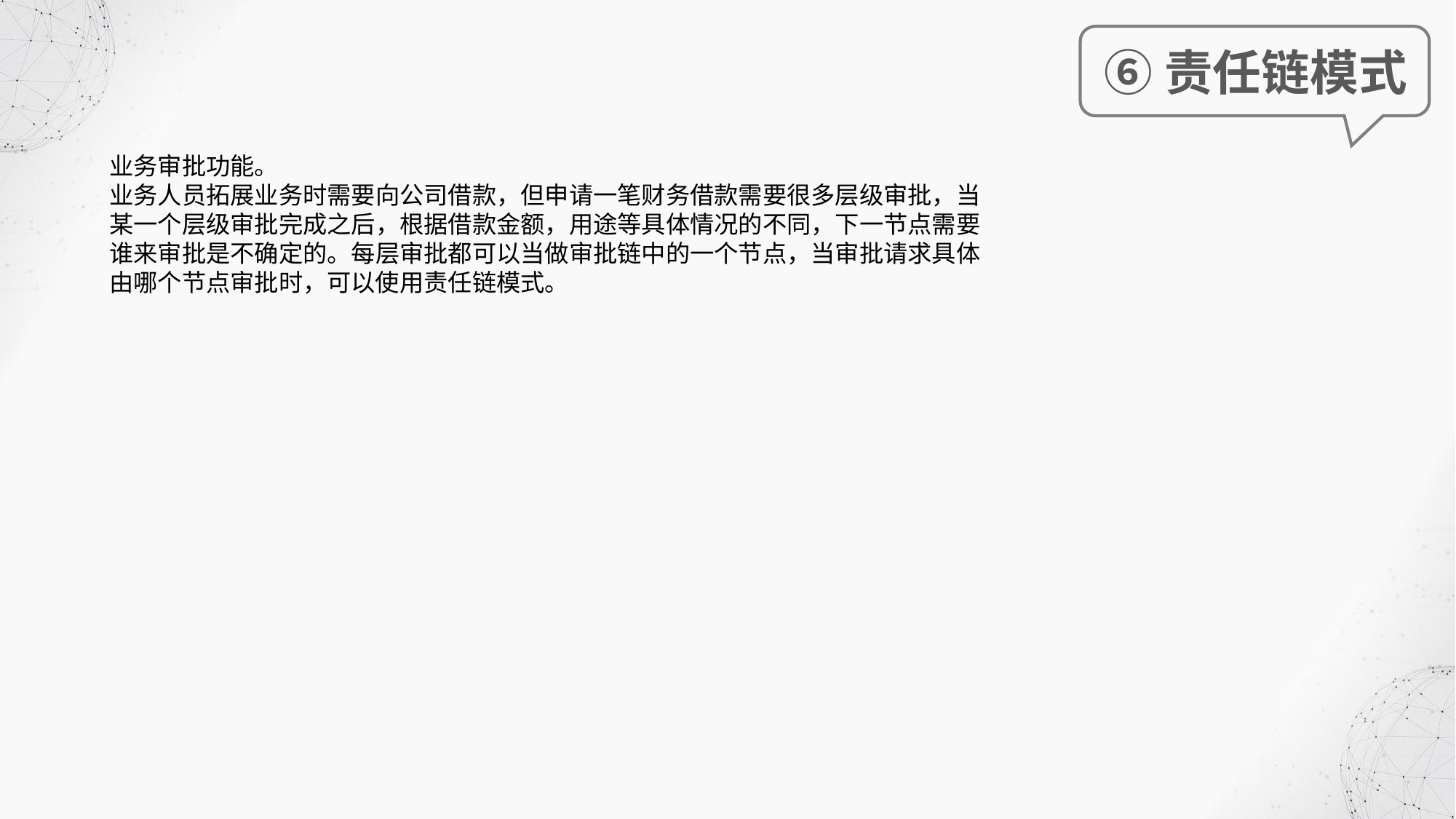

⑥责任链模式
业务审批功能。
业务人员拓展业务时需要向公司借款，但申请一笔财务借款需要很多层级审批，当某一个层级审批完成之后，根据借款金额，用途等具体情况的不同，下一节点需要谁来审批是不确定的。每层审批都可以当做审批链中的一个节点，当审批请求具体由哪个节点审批时，可以使用责任链模式。